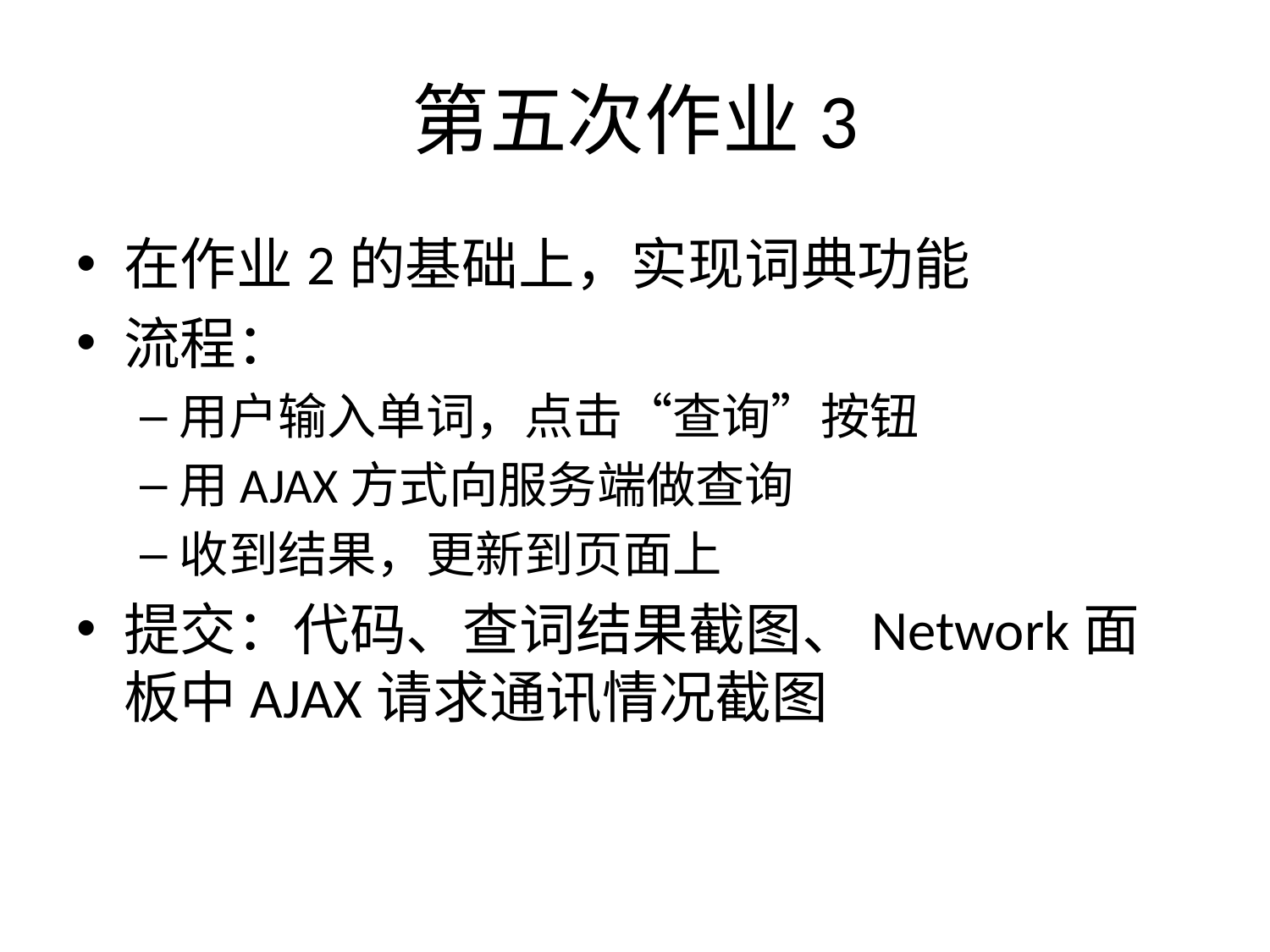

# 第五次作业3
在作业2的基础上，实现词典功能
流程：
用户输入单词，点击“查询”按钮
用AJAX方式向服务端做查询
收到结果，更新到页面上
提交：代码、查词结果截图、Network面板中AJAX请求通讯情况截图